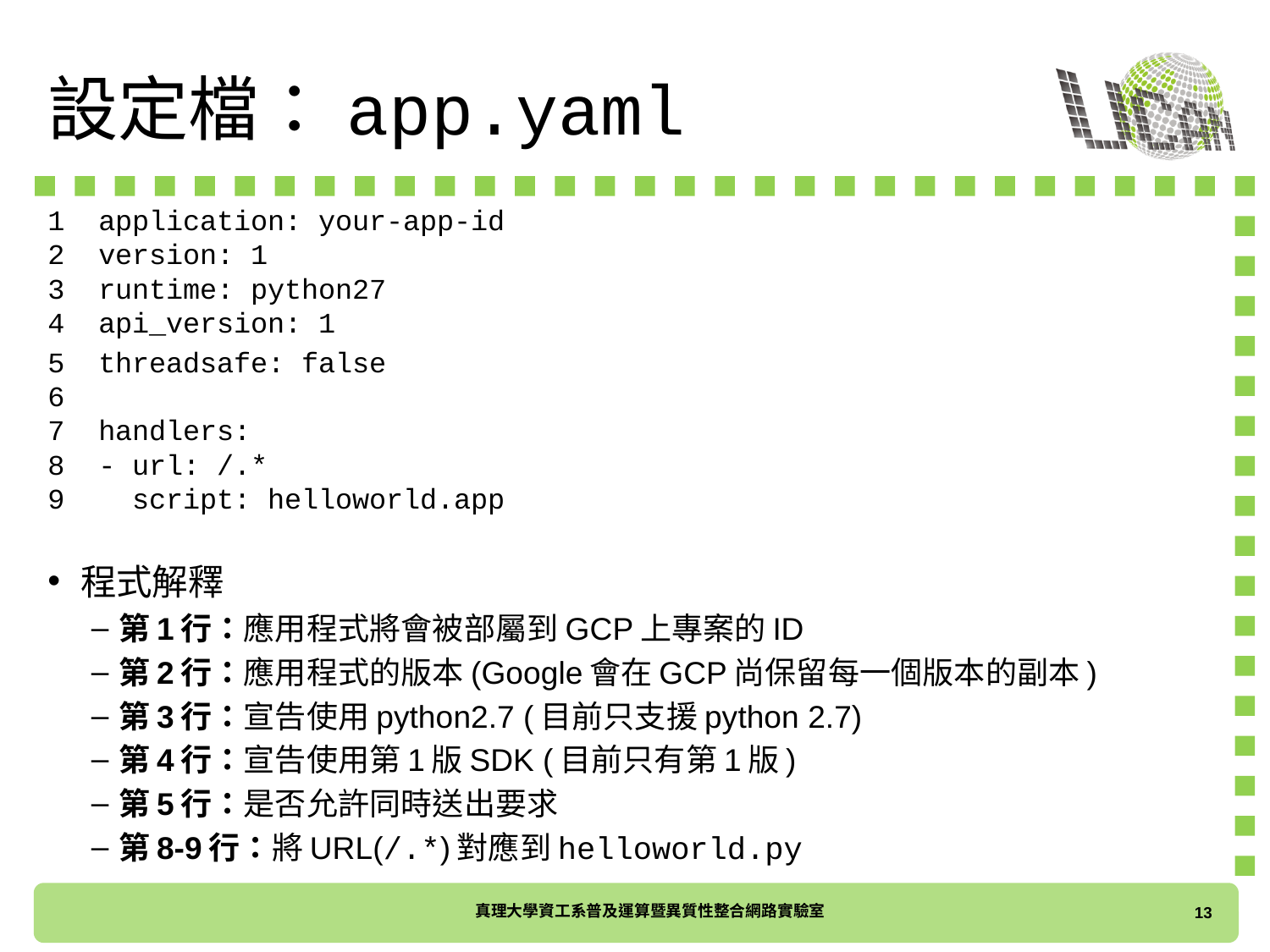

# 設定檔：app.yaml
1  application: your-app-id
2  version: 1
3  runtime: python27
4  api_version: 1
5  threadsafe: false
6
7  handlers:
8  - url: /.*
9    script: helloworld.app

程式解釋
第1行：應用程式將會被部屬到GCP上專案的ID
第2行：應用程式的版本(Google會在GCP尚保留每一個版本的副本)
第3行：宣告使用python2.7 (目前只支援python 2.7)
第4行：宣告使用第1版SDK (目前只有第1版)
第5行：是否允許同時送出要求
第8-9行：將URL(/.*)對應到helloworld.py
13
真理大學資工系普及運算暨異質性整合網路實驗室